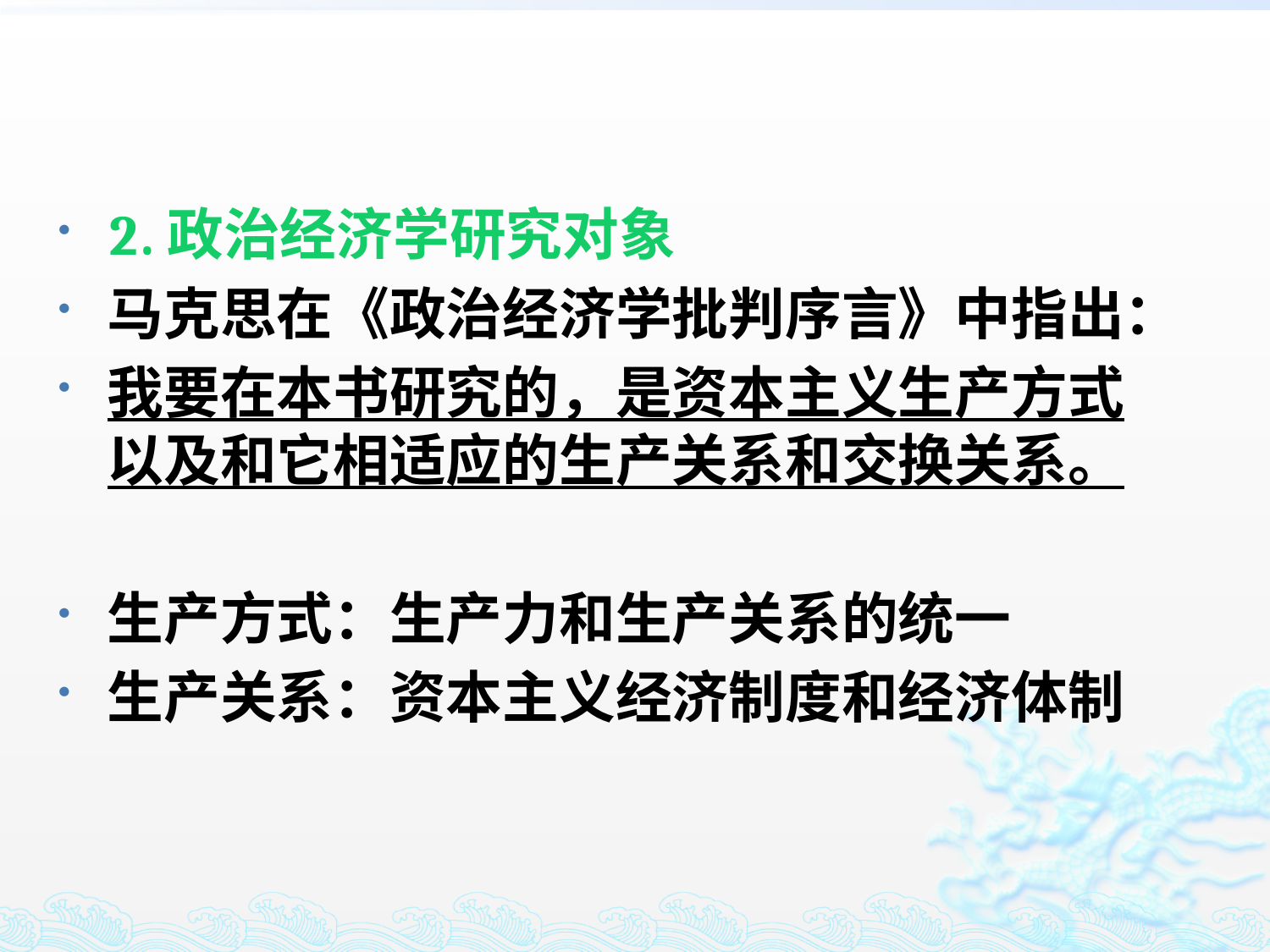

2.政治经济学研究对象
马克思在《政治经济学批判序言》中指出：
我要在本书研究的，是资本主义生产方式以及和它相适应的生产关系和交换关系。

生产方式：生产力和生产关系的统一
生产关系：资本主义经济制度和经济体制